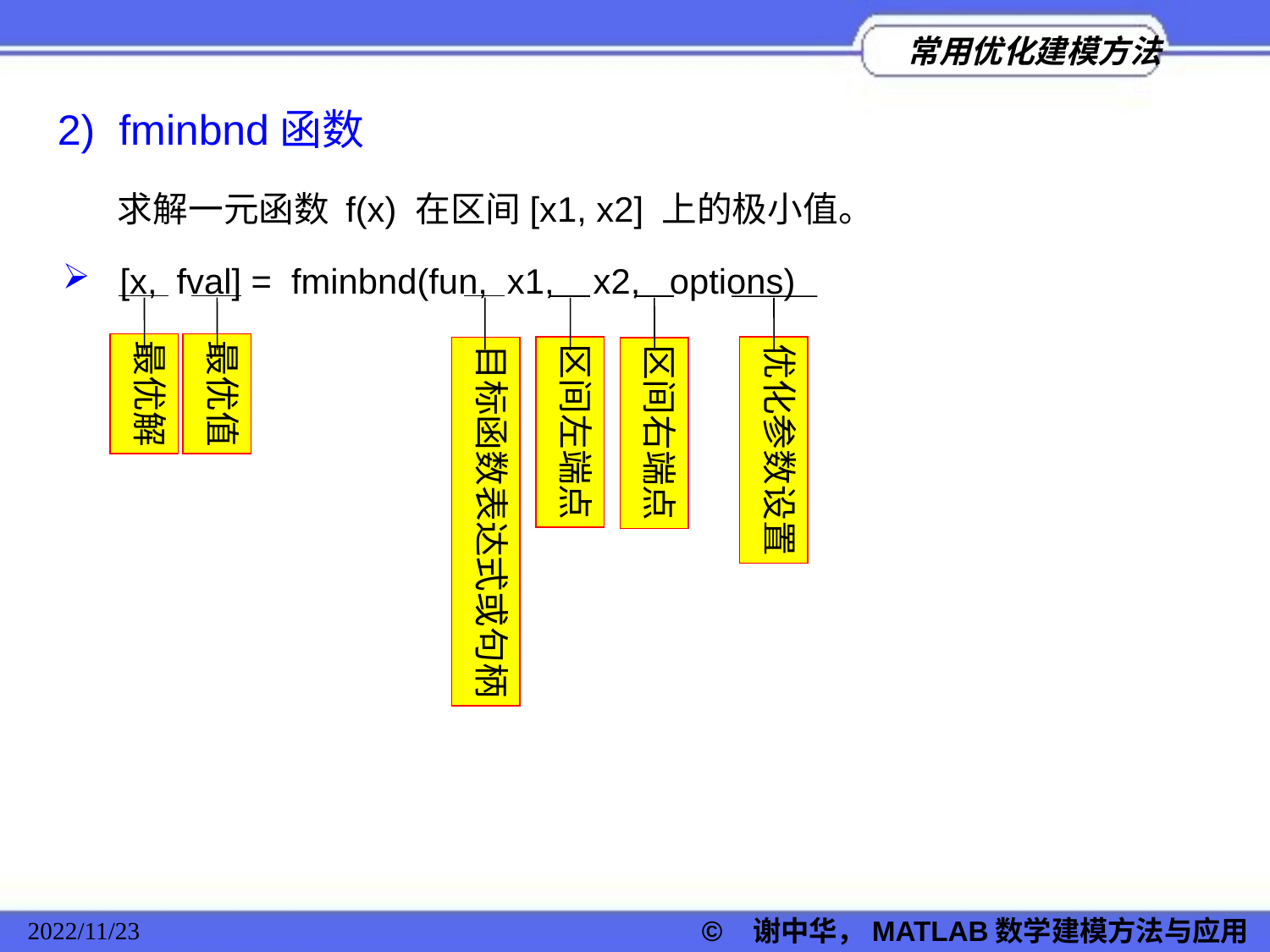

2)  fminbnd函数
求解一元函数 f(x) 在区间[x1, x2] 上的极小值。
 [x,  fval] =  fminbnd(fun,  x1,    x2,   options)

目标函数表达式或句柄

最优值

最优解

区间左端点

优化参数设置

区间右端点
2022/11/23
©   谢中华，MATLAB数学建模方法与应用